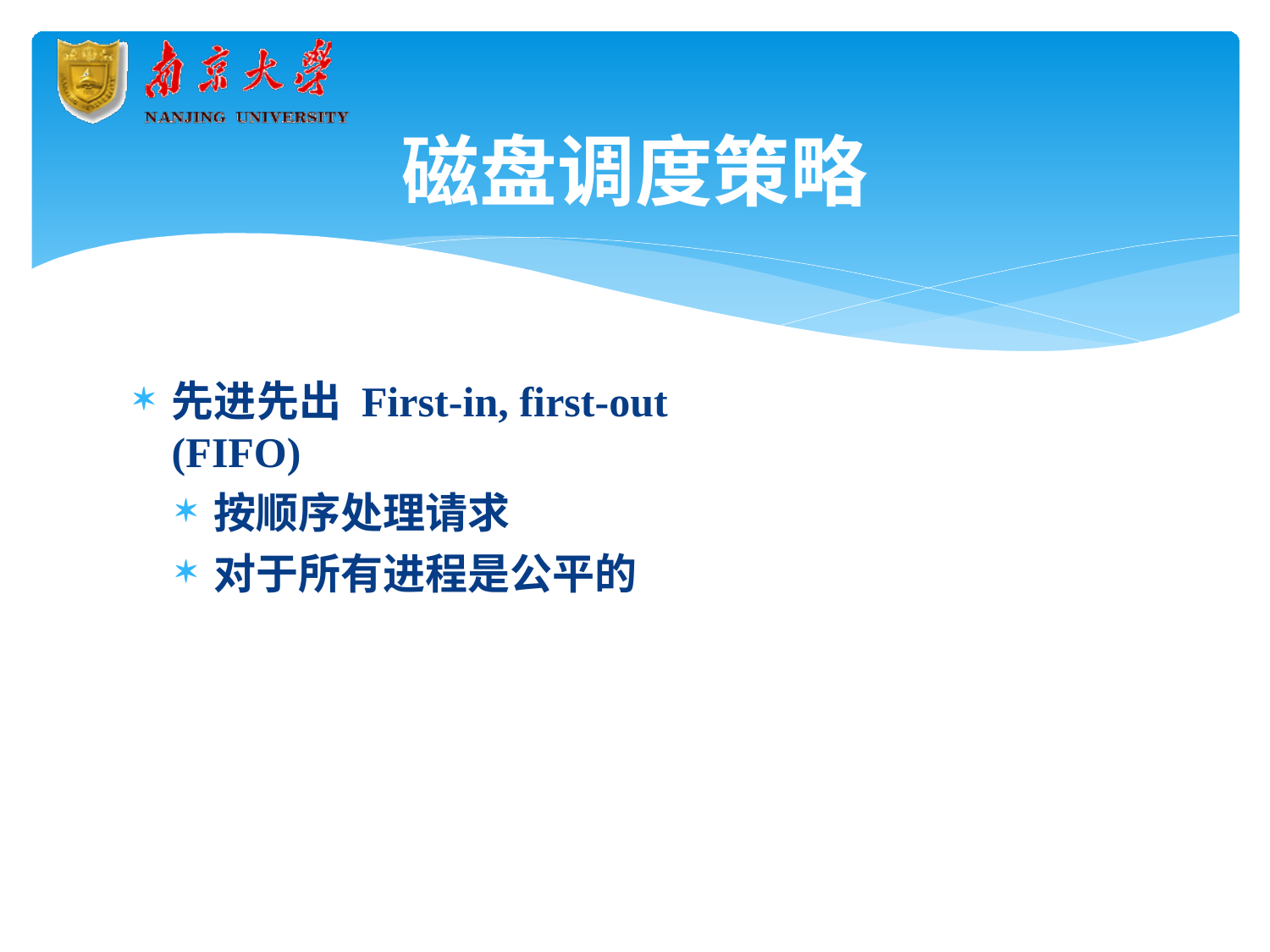

# 磁盘调度策略
先进先出First-in, first-out (FIFO)
按顺序处理请求
对于所有进程是公平的